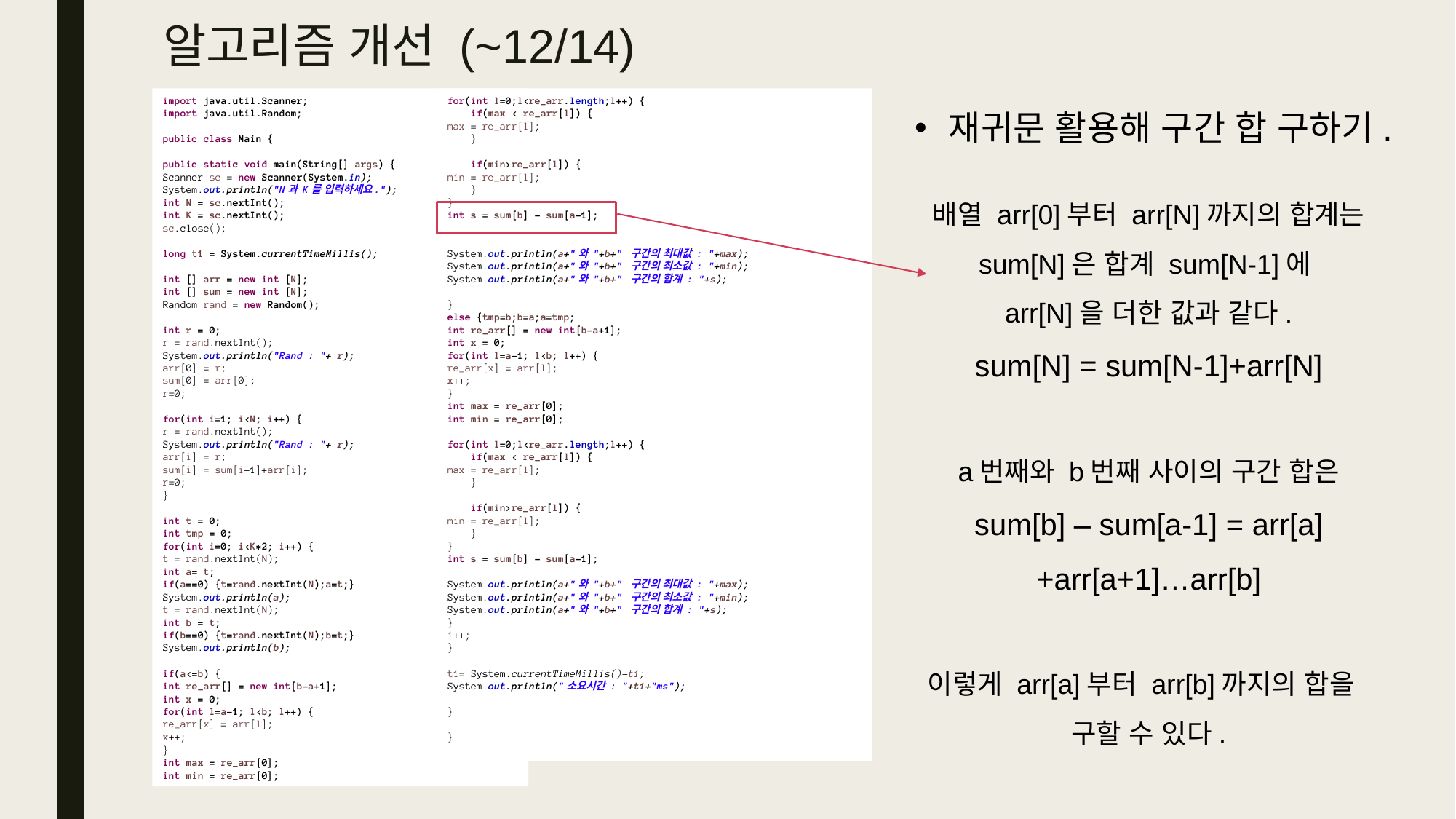

# 알고리즘 개선 (~12/14)
import java.util.Scanner;
import java.util.Random;

public class Main {

public static void main(String[] args) {
Scanner sc = new Scanner(System.in);
System.out.println("N과 K를 입력하세요.");
int N = sc.nextInt();
int K = sc.nextInt();
sc.close();

long t1 = System.currentTimeMillis();

int [] arr = new int [N];
int [] sum = new int [N];
Random rand = new Random();

int r = 0;
r = rand.nextInt();
System.out.println("Rand : "+ r);
arr[0] = r;
sum[0] = arr[0];
r=0;

for(int i=1; i<N; i++) {
r = rand.nextInt();
System.out.println("Rand : "+ r);
arr[i] = r;
sum[i] = sum[i-1]+arr[i];
r=0;
}

int t = 0;
int tmp = 0;
for(int i=0; i<K*2; i++) {
t = rand.nextInt(N);
int a= t;
if(a==0) {t=rand.nextInt(N);a=t;}
System.out.println(a);
t = rand.nextInt(N);
int b = t;
if(b==0) {t=rand.nextInt(N);b=t;}
System.out.println(b);

if(a<=b) {
int re_arr[] = new int[b-a+1];
int x = 0;
for(int l=a-1; l<b; l++) {
re_arr[x] = arr[l];
x++;
}
int max = re_arr[0];
int min = re_arr[0];
for(int l=0;l<re_arr.length;l++) {
    if(max < re_arr[l]) {
max = re_arr[l];
    }

    if(min>re_arr[l]) {
min = re_arr[l];
    }
}
int s = sum[b] - sum[a-1];

System.out.println(a+"와 "+b+" 구간의 최대값 : "+max);
System.out.println(a+"와 "+b+" 구간의 최소값 : "+min);
System.out.println(a+"와 "+b+" 구간의 합계 : "+s);

}
else {tmp=b;b=a;a=tmp;
int re_arr[] = new int[b-a+1];
int x = 0;
for(int l=a-1; l<b; l++) {
re_arr[x] = arr[l];
x++;
}
int max = re_arr[0];
int min = re_arr[0];

for(int l=0;l<re_arr.length;l++) {
    if(max < re_arr[l]) {
max = re_arr[l];
    }

    if(min>re_arr[l]) {
min = re_arr[l];
    }
}
int s = sum[b] - sum[a-1];

System.out.println(a+"와 "+b+" 구간의 최대값 : "+max);
System.out.println(a+"와 "+b+" 구간의 최소값 : "+min);
System.out.println(a+"와 "+b+" 구간의 합계 : "+s);
}
i++;
}

t1= System.currentTimeMillis()-t1;
System.out.println("소요시간 : "+t1+"ms");

}

}

재귀문 활용해 구간 합 구하기.

배열 arr[0]부터 arr[N]까지의 합계는 sum[N]은 합계 sum[N-1]에
arr[N]을 더한 값과 같다.
sum[N] = sum[N-1]+arr[N]

a번째와 b번째 사이의 구간 합은
sum[b] – sum[a-1] = arr[a]+arr[a+1]…arr[b]

이렇게 arr[a]부터 arr[b]까지의 합을   구할 수 있다.